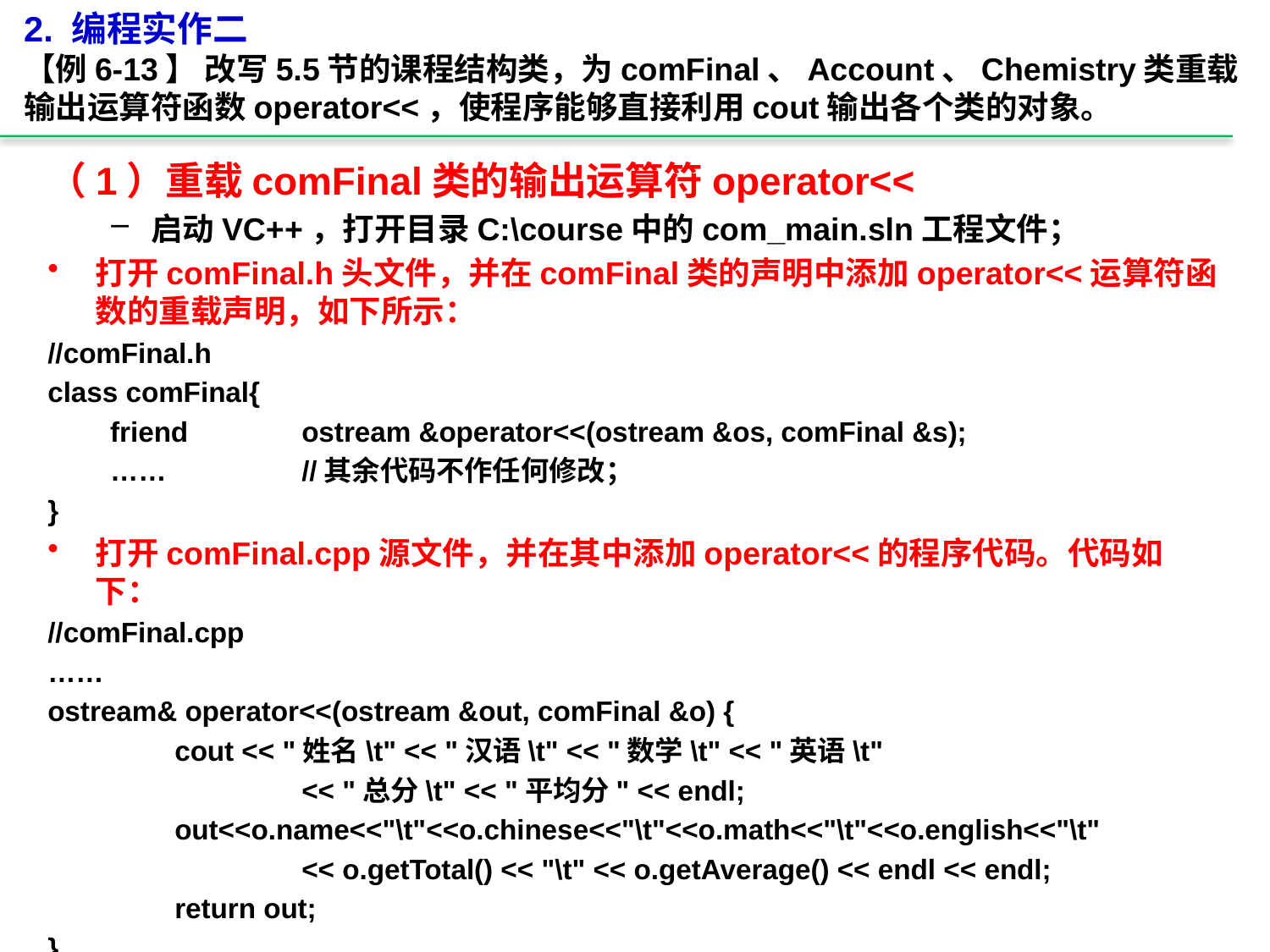

2. 编程实作二
【例6-13】 改写5.5节的课程结构类，为comFinal、Account、Chemistry类重载输出运算符函数operator<<，使程序能够直接利用cout输出各个类的对象。
（1）重载comFinal类的输出运算符operator<<
启动VC++，打开目录C:\course中的com_main.sln工程文件；
打开comFinal.h头文件，并在comFinal类的声明中添加operator<<运算符函数的重载声明，如下所示：
//comFinal.h
class comFinal{
        friend	ostream &operator<<(ostream &os, comFinal &s);
        ……    	//其余代码不作任何修改；
}
打开comFinal.cpp源文件，并在其中添加operator<<的程序代码。代码如下：
//comFinal.cpp
……
ostream& operator<<(ostream &out, comFinal &o) {
	cout << "姓名\t" << "汉语\t" << "数学\t" << "英语\t"
		<< "总分\t" << "平均分" << endl;
	out<<o.name<<"\t"<<o.chinese<<"\t"<<o.math<<"\t"<<o.english<<"\t"
		<< o.getTotal() << "\t" << o.getAverage() << endl << endl;
	return out;
}